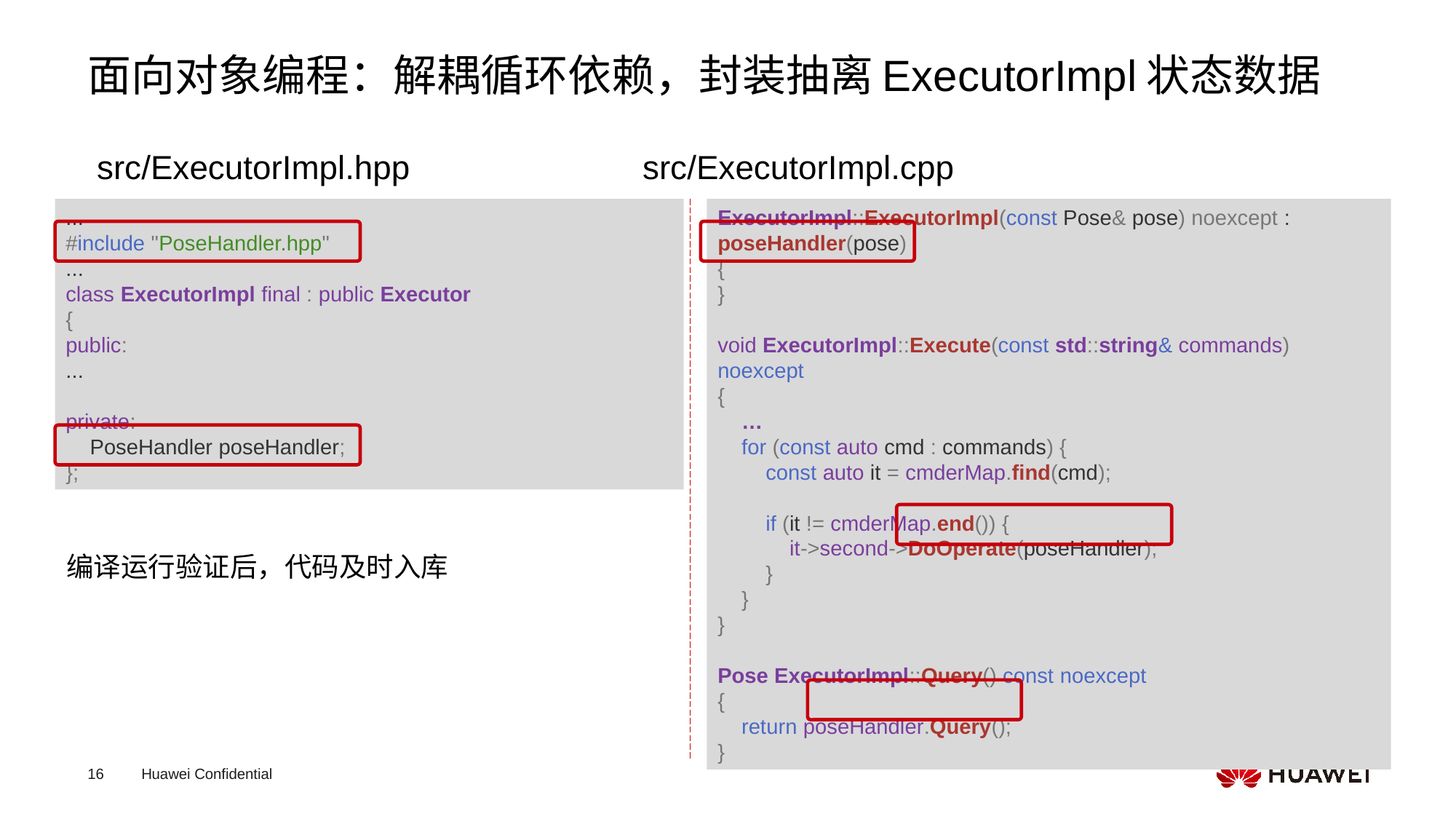

# 面向对象编程：解耦循环依赖，封装抽离ExecutorImpl状态数据
src/ExecutorImpl.hpp			src/ExecutorImpl.cpp

...
#include "PoseHandler.hpp"
...
class ExecutorImpl final : public Executor
{
public:
...
private:
    PoseHandler poseHandler;
};
ExecutorImpl::ExecutorImpl(const Pose& pose) noexcept : poseHandler(pose)
{
}
void ExecutorImpl::Execute(const std::string& commands) noexcept
{
    …
    for (const auto cmd : commands) {
        const auto it = cmderMap.find(cmd);
        if (it != cmderMap.end()) {
            it->second->DoOperate(poseHandler);
        }
    }
}
Pose ExecutorImpl::Query() const noexcept
{
    return poseHandler.Query();
}

编译运行验证后，代码及时入库